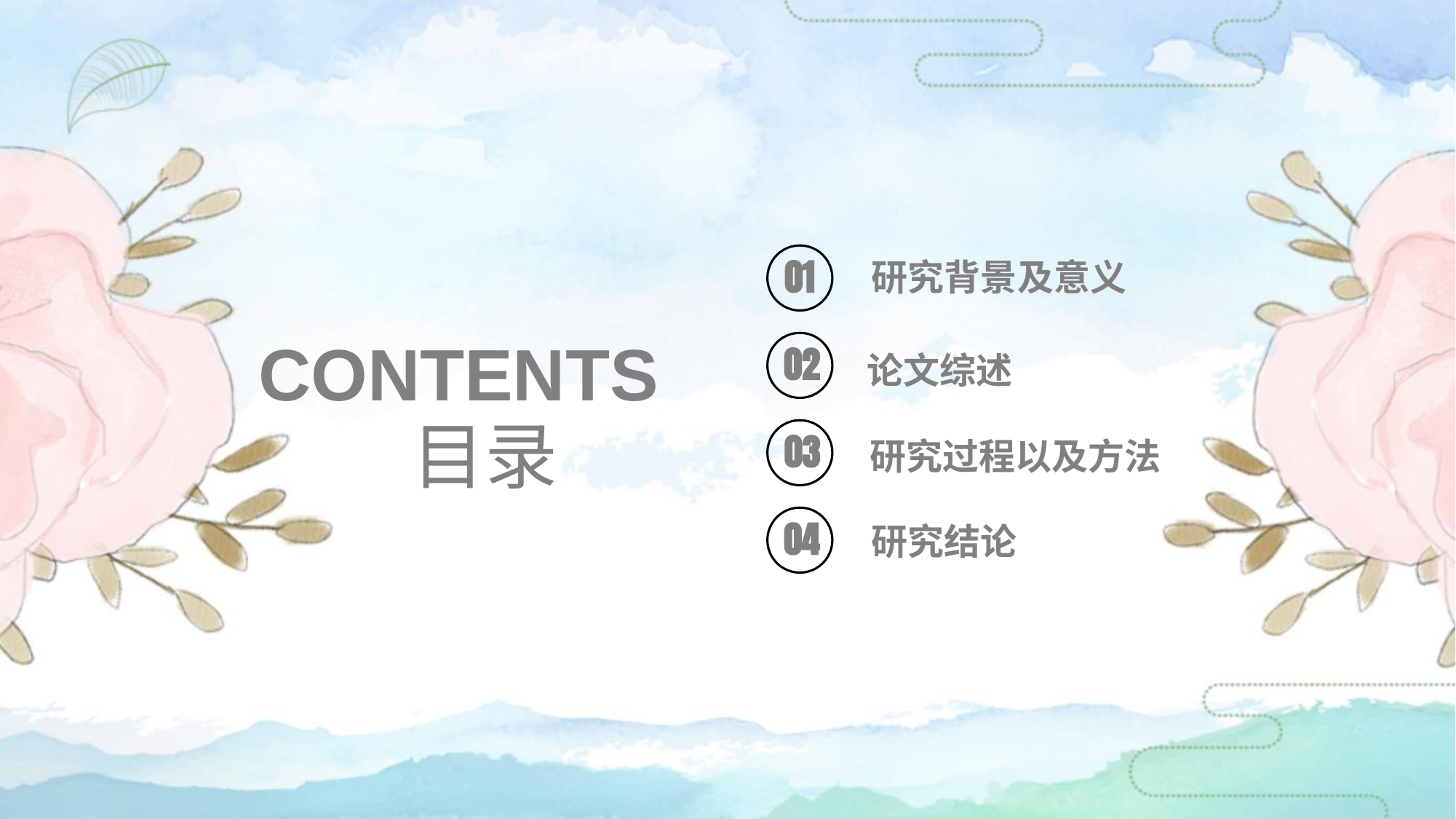

研究背景及意义
01
CONTENTS

02
论文综述
目录

03
研究过程以及方法

04
研究结论